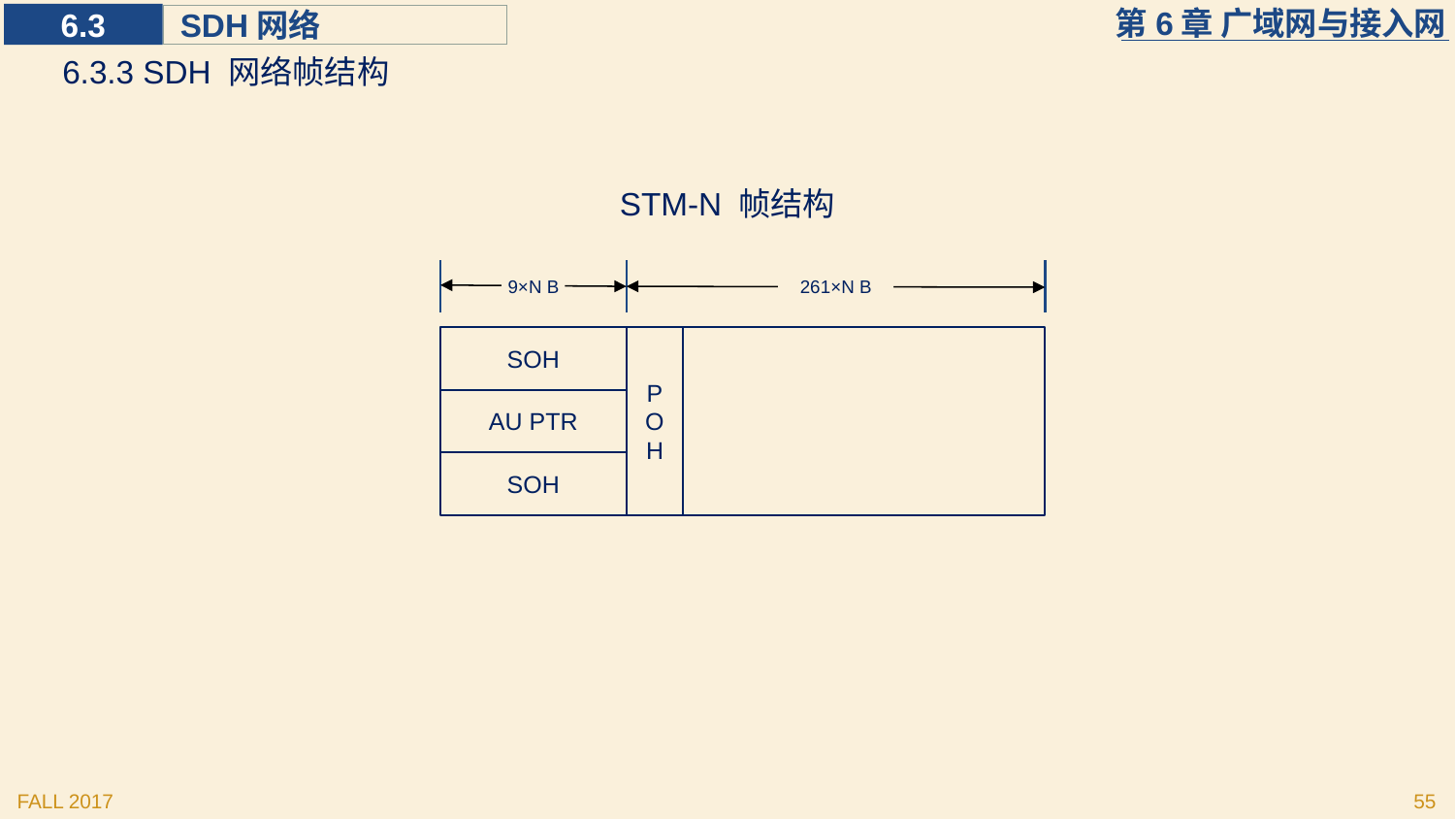

6.3.3 SDH 网络帧结构
STM-N 帧结构
9×N B
261×N B

SOH
POH

AU PTR
SOH